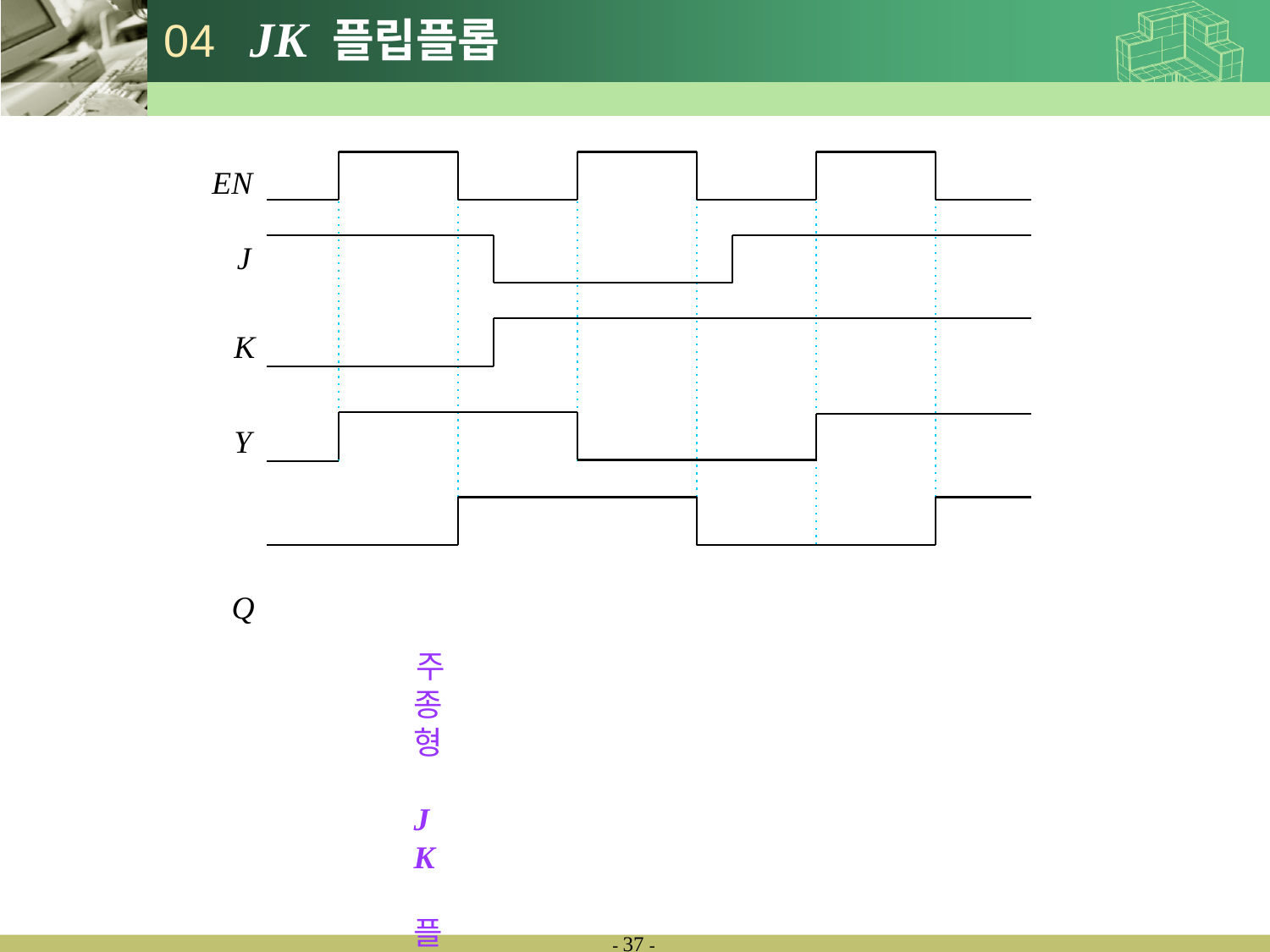

# 04	JK 플립플롭

EN

J

K
Y  Q
주종형 JK 플립플롭의 파형도
- 37 -